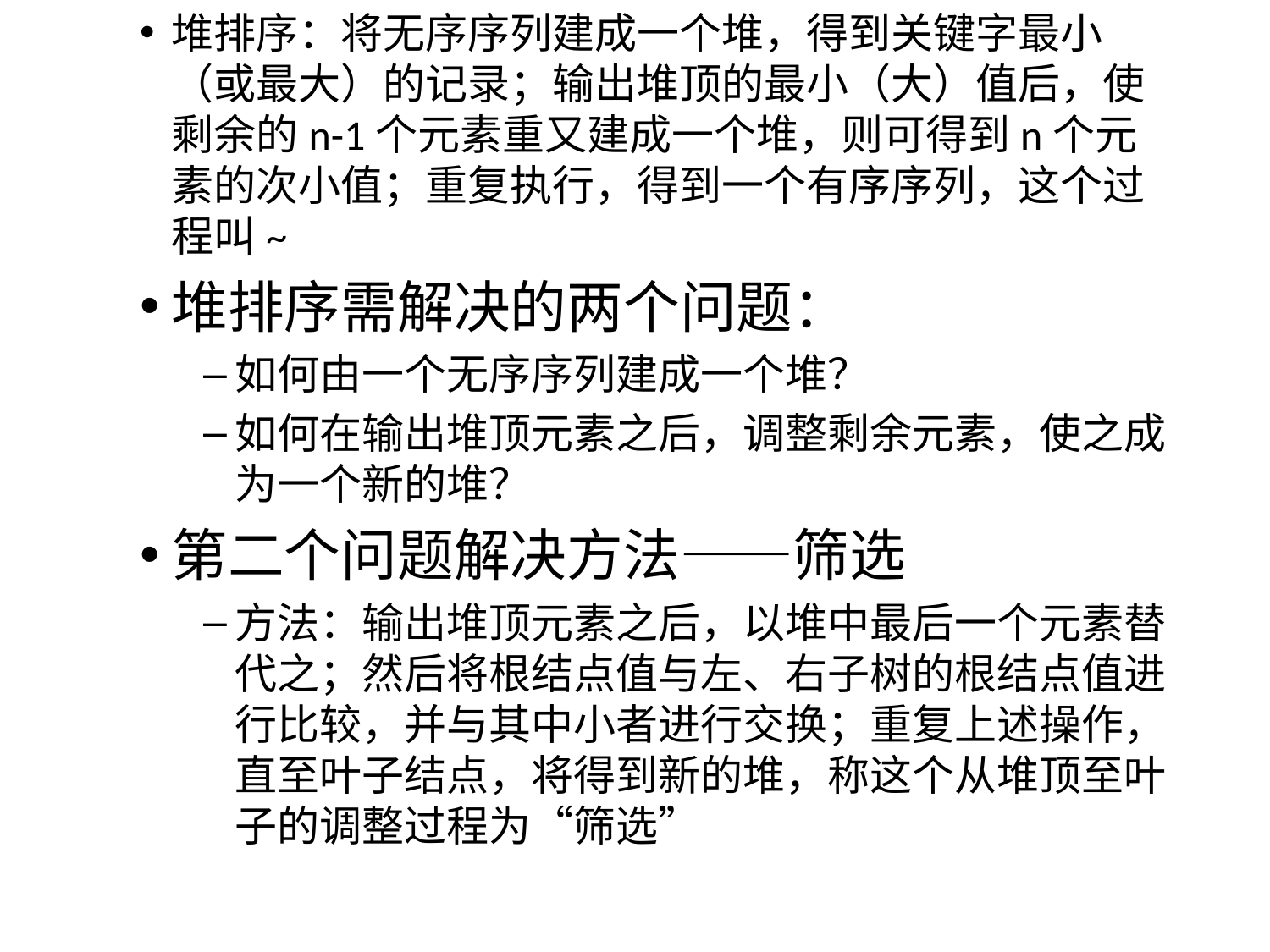

堆排序：将无序序列建成一个堆，得到关键字最小（或最大）的记录；输出堆顶的最小（大）值后，使剩余的n-1个元素重又建成一个堆，则可得到n个元素的次小值；重复执行，得到一个有序序列，这个过程叫~
堆排序需解决的两个问题：
如何由一个无序序列建成一个堆？
如何在输出堆顶元素之后，调整剩余元素，使之成为一个新的堆？
第二个问题解决方法——筛选
方法：输出堆顶元素之后，以堆中最后一个元素替代之；然后将根结点值与左、右子树的根结点值进行比较，并与其中小者进行交换；重复上述操作，直至叶子结点，将得到新的堆，称这个从堆顶至叶子的调整过程为“筛选”